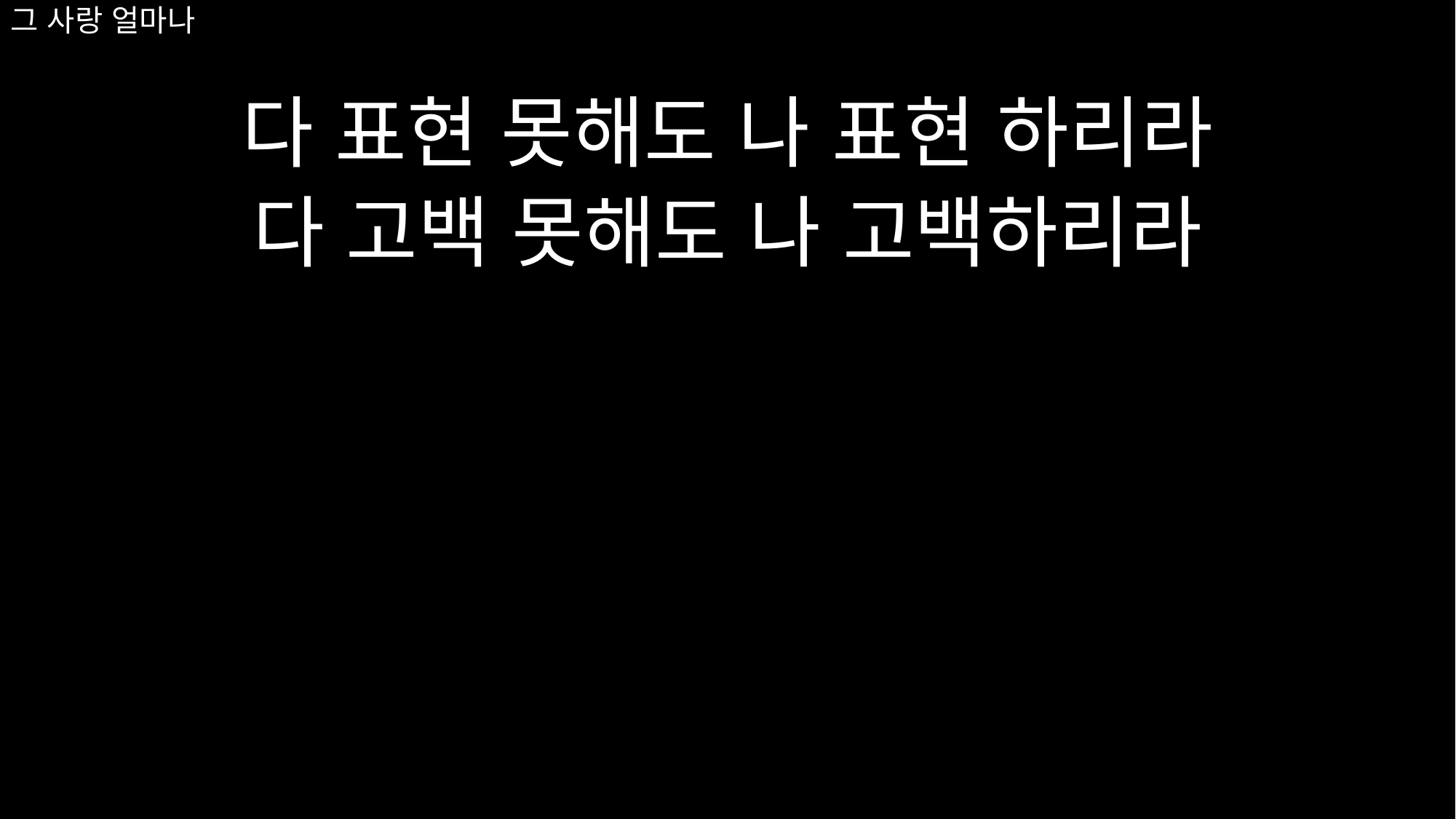

# 그 사랑 얼마나
다 표현 못해도 나 표현 하리라
다 고백 못해도 나 고백하리라